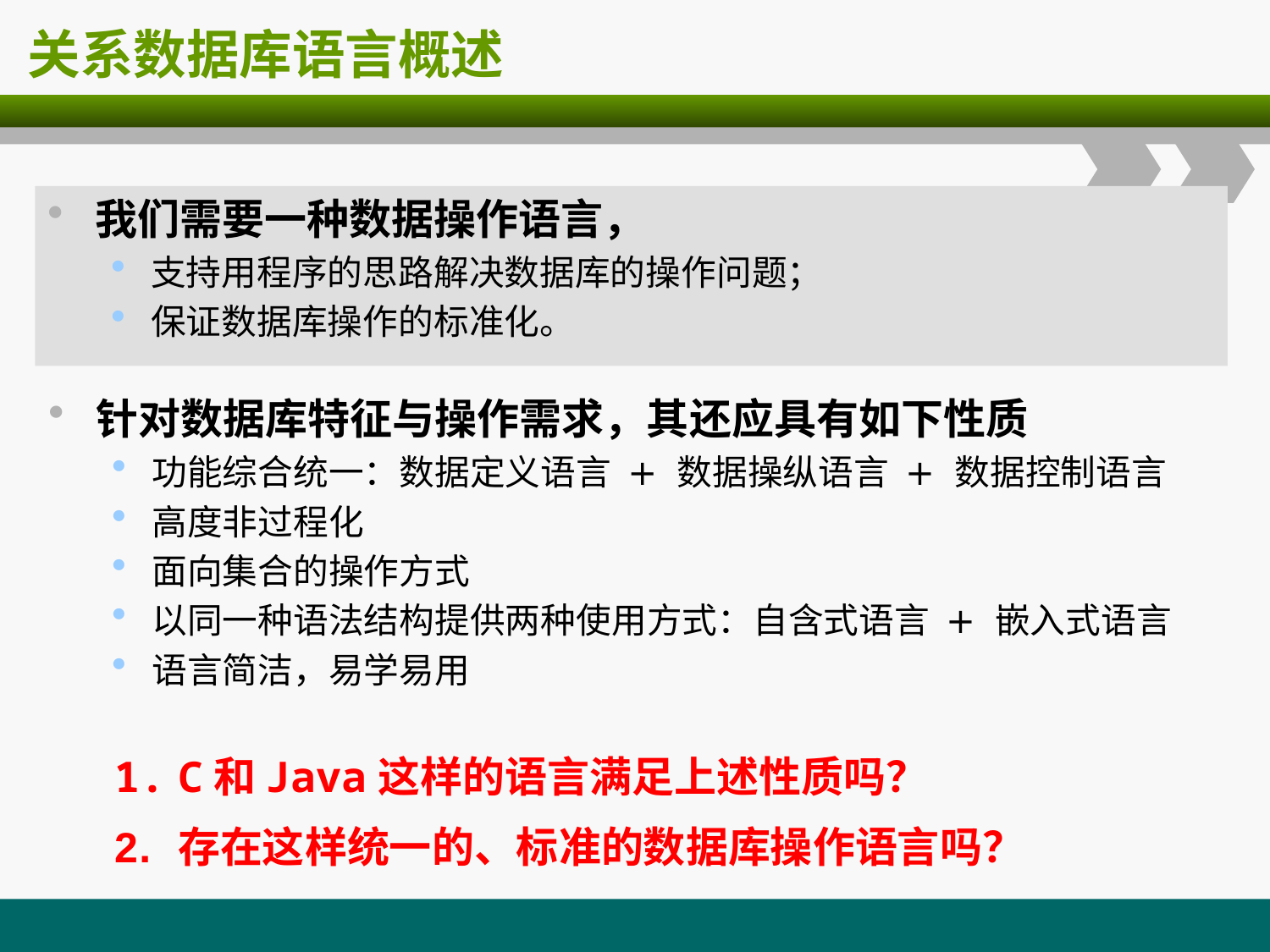

# 关系数据库语言概述
我们需要一种数据操作语言，
支持用程序的思路解决数据库的操作问题；
保证数据库操作的标准化。
针对数据库特征与操作需求，其还应具有如下性质
功能综合统一：数据定义语言 + 数据操纵语言 + 数据控制语言
高度非过程化
面向集合的操作方式
以同一种语法结构提供两种使用方式：自含式语言 + 嵌入式语言
语言简洁，易学易用
C和Java这样的语言满足上述性质吗？
存在这样统一的、标准的数据库操作语言吗？